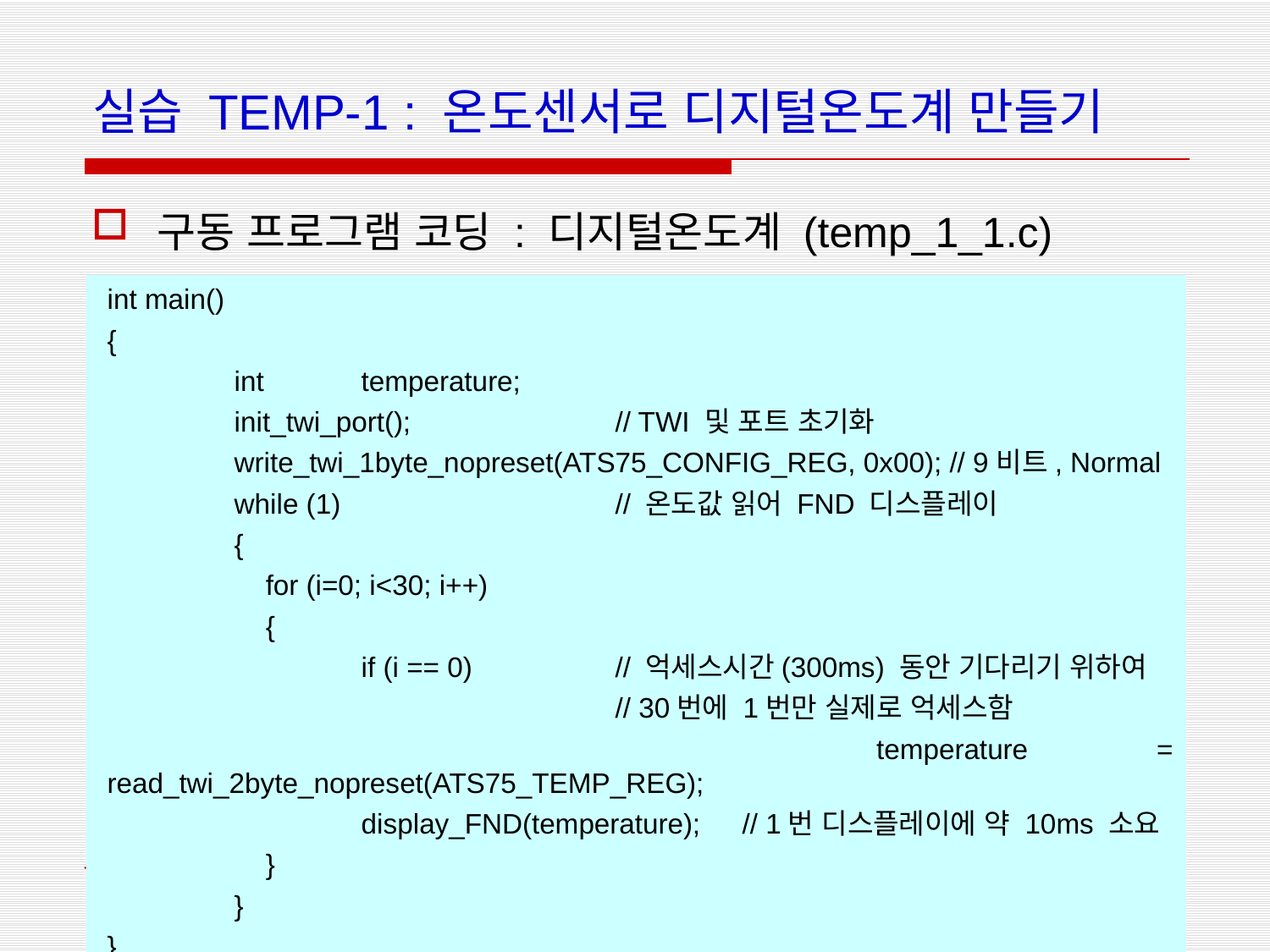

# 실습 TEMP-1 : 온도센서로 디지털온도계 만들기
구동 프로그램 코딩 : 디지털온도계 (temp_1_1.c)
int main()
{
	int	temperature;
	init_twi_port();		// TWI 및 포트 초기화
	write_twi_1byte_nopreset(ATS75_CONFIG_REG, 0x00); // 9비트, Normal
	while (1) 			// 온도값 읽어 FND 디스플레이
	{
	    for (i=0; i<30; i++)
	    {
		if (i == 0)		// 억세스시간(300ms) 동안 기다리기 위하여
				// 30번에 1번만 실제로 억세스함
		    temperature = read_twi_2byte_nopreset(ATS75_TEMP_REG);
	   	display_FND(temperature); 	// 1번 디스플레이에 약 10ms 소요
	    }
	}
}
임베디드시스템
-37-